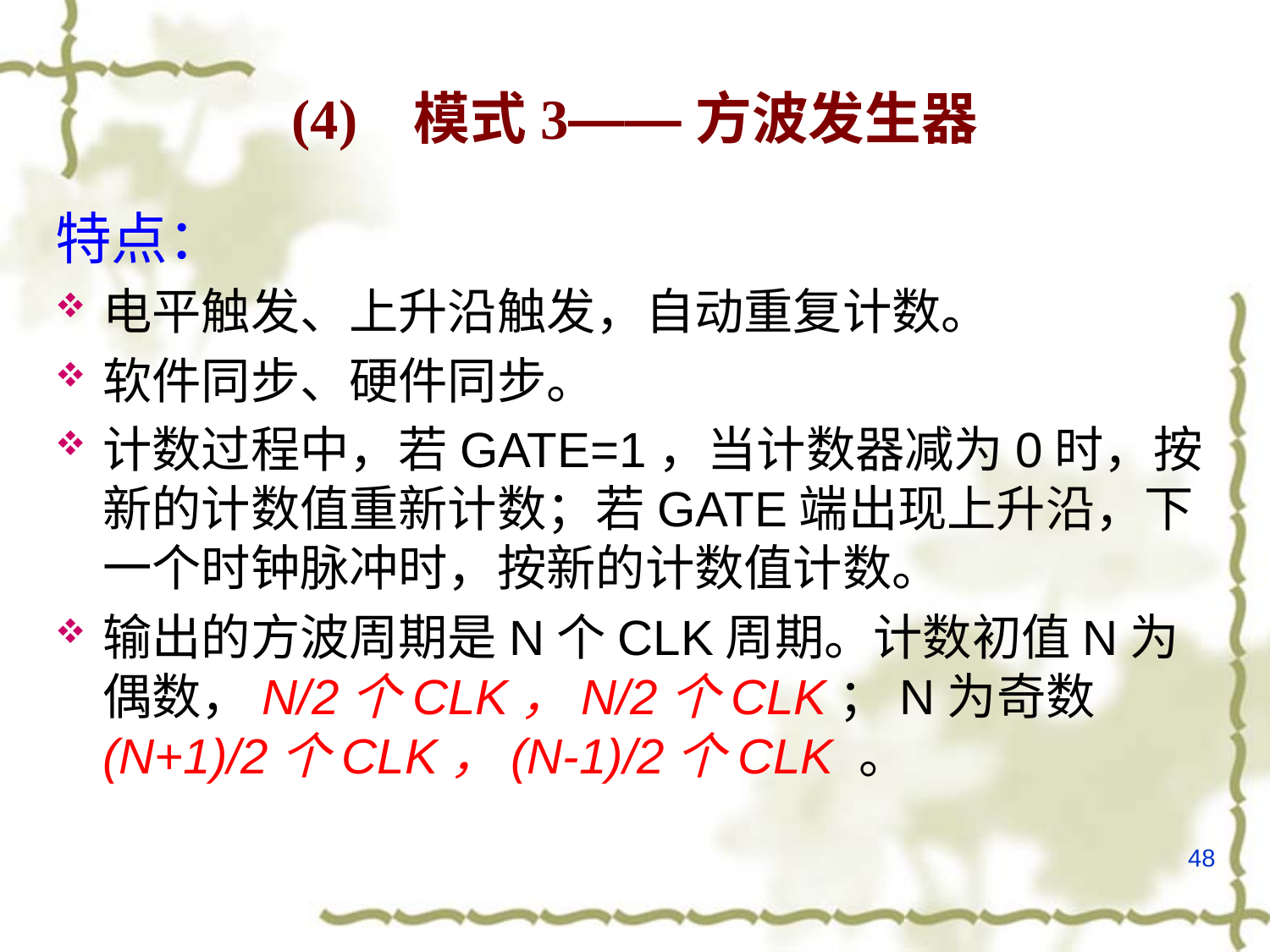

# (4)   模式3——方波发生器
特点：
电平触发、上升沿触发，自动重复计数。
软件同步、硬件同步。
计数过程中，若GATE=1，当计数器减为0时，按新的计数值重新计数；若GATE端出现上升沿，下一个时钟脉冲时，按新的计数值计数。
输出的方波周期是N个CLK周期。计数初值N为偶数，N/2个CLK，N/2个CLK；N为奇数 (N+1)/2个CLK，(N-1)/2个CLK 。
48